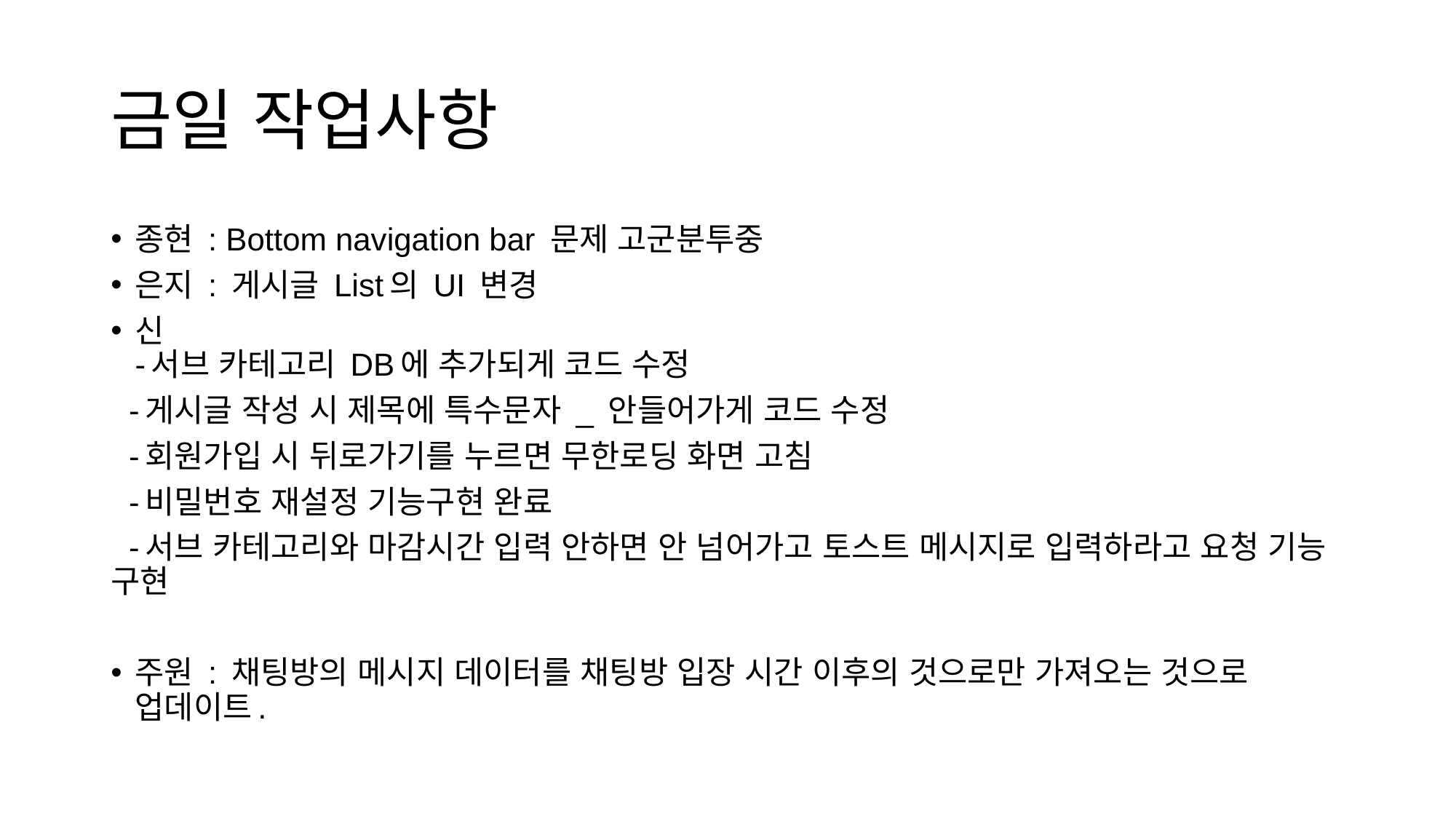

# 금일 작업사항
종현 : Bottom navigation bar 문제 고군분투중
은지 : 게시글 List의 UI 변경
신
-서브 카테고리 DB에 추가되게 코드 수정
  -게시글 작성 시 제목에 특수문자 _ 안들어가게 코드 수정
  -회원가입 시 뒤로가기를 누르면 무한로딩 화면 고침
  -비밀번호 재설정 기능구현 완료
  -서브 카테고리와 마감시간 입력 안하면 안 넘어가고 토스트 메시지로 입력하라고 요청 기능 구현

주원 : 채팅방의 메시지 데이터를 채팅방 입장 시간 이후의 것으로만 가져오는 것으로 업데이트.